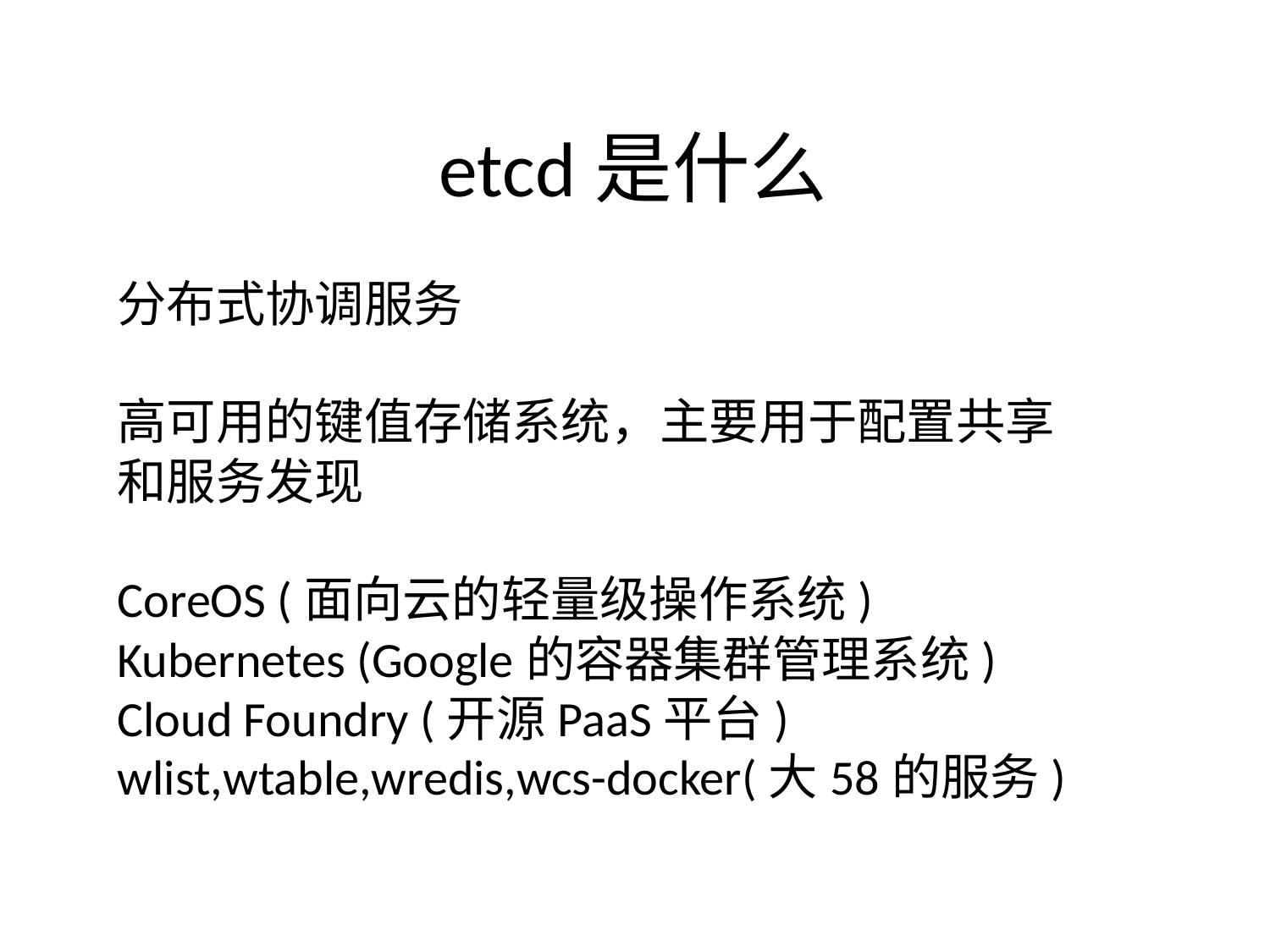

# etcd是什么
分布式协调服务

高可用的键值存储系统，主要用于配置共享和服务发现

CoreOS (面向云的轻量级操作系统)
Kubernetes (Google的容器集群管理系统)
Cloud Foundry (开源PaaS平台)
wlist,wtable,wredis,wcs-docker(大58的服务)